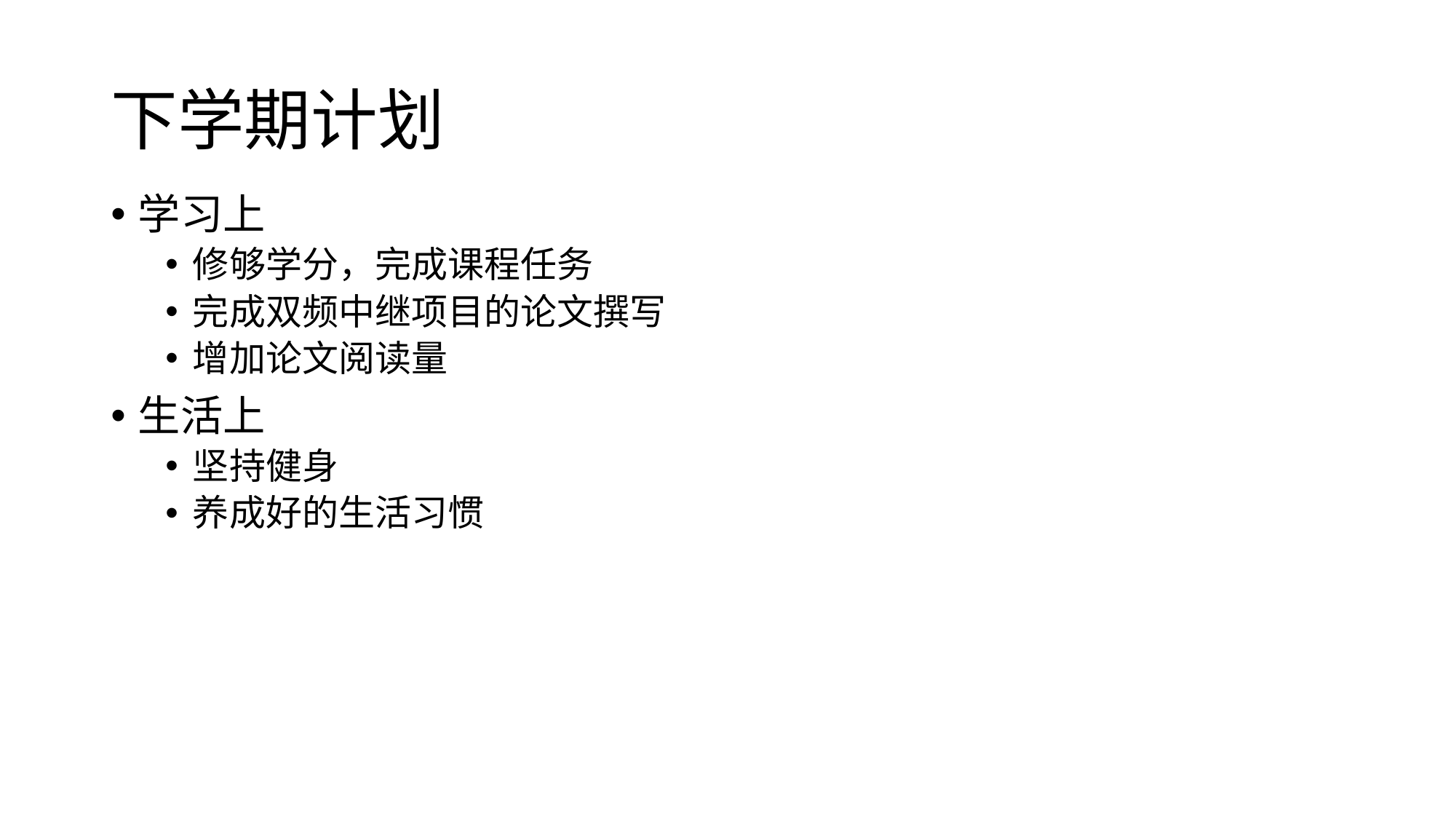

# 下学期计划
学习上
修够学分，完成课程任务
完成双频中继项目的论文撰写
增加论文阅读量
生活上
坚持健身
养成好的生活习惯